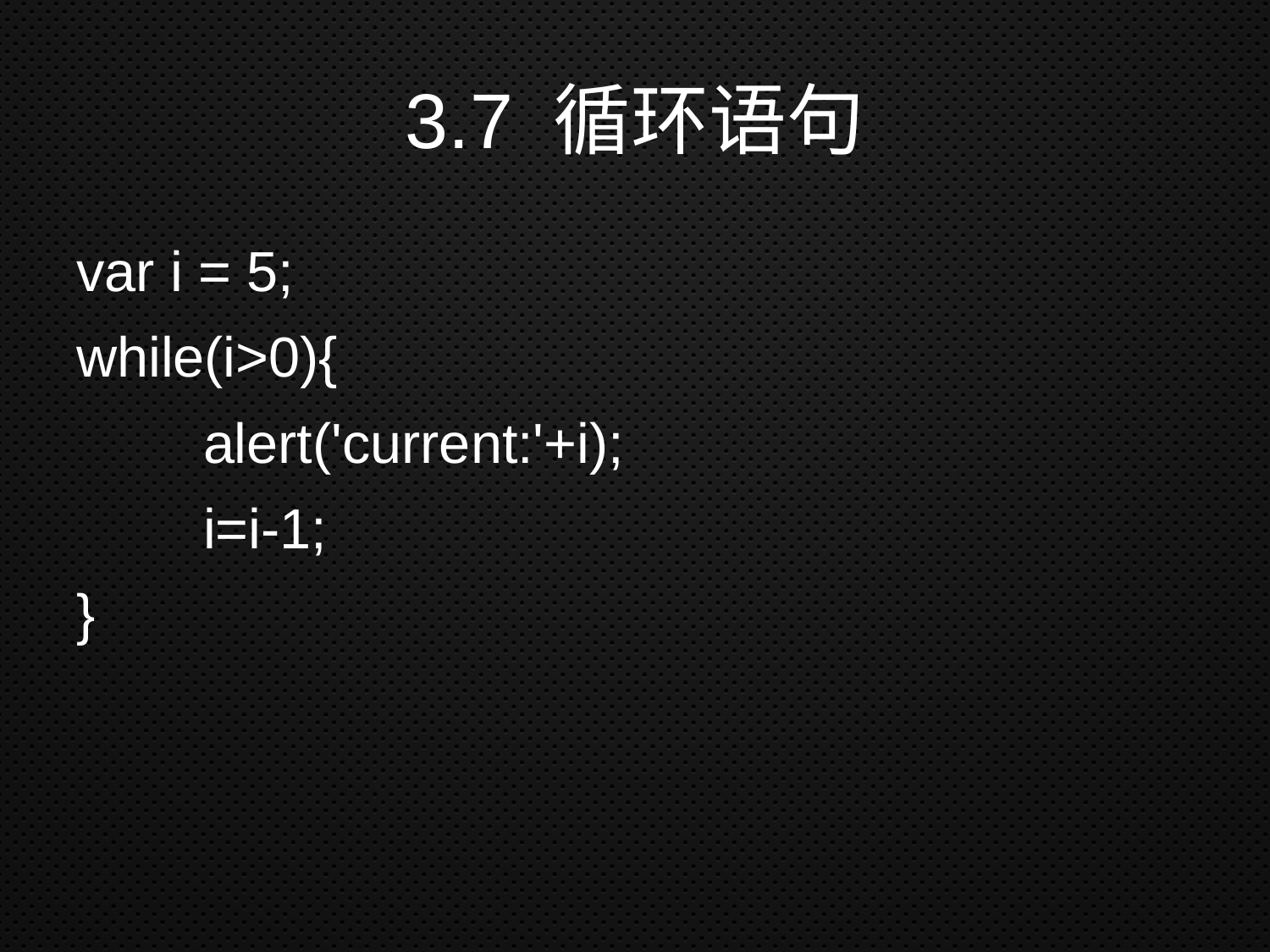

# 3.7 循环语句
var i = 5;
while(i>0){
	alert('current:'+i);
	i=i-1;
}